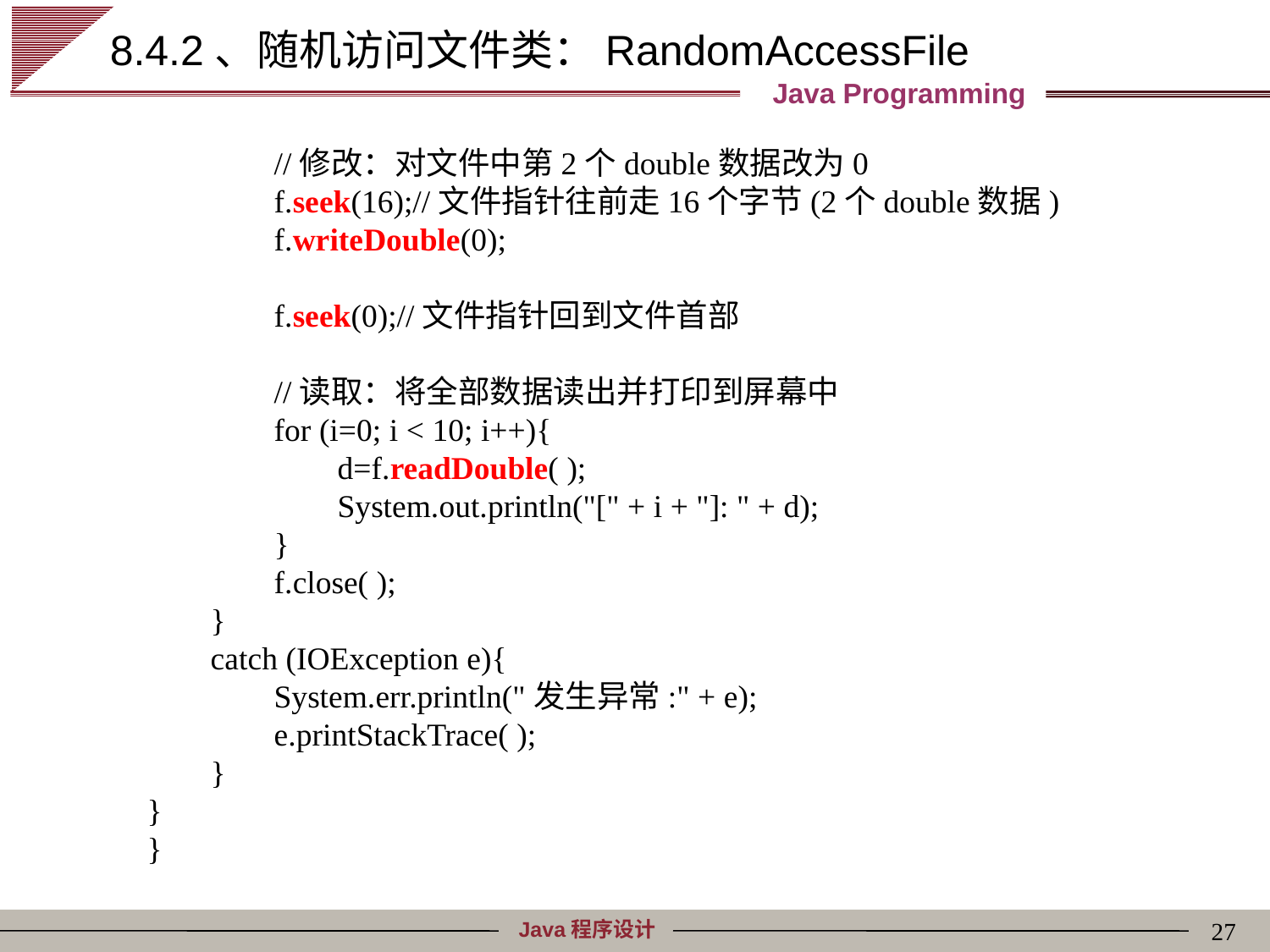

# 8.4.2、随机访问文件类：RandomAccessFile
//修改：对文件中第2个double数据改为0
f.seek(16);//文件指针往前走16个字节(2个double数据)
f.writeDouble(0);

f.seek(0);//文件指针回到文件首部

//读取：将全部数据读出并打印到屏幕中
for (i=0; i < 10; i++){
d=f.readDouble( );
System.out.println("[" + i + "]: " + d);
}
f.close( );
}
catch (IOException e){
System.err.println("发生异常:" + e);
e.printStackTrace( );
}
}
}